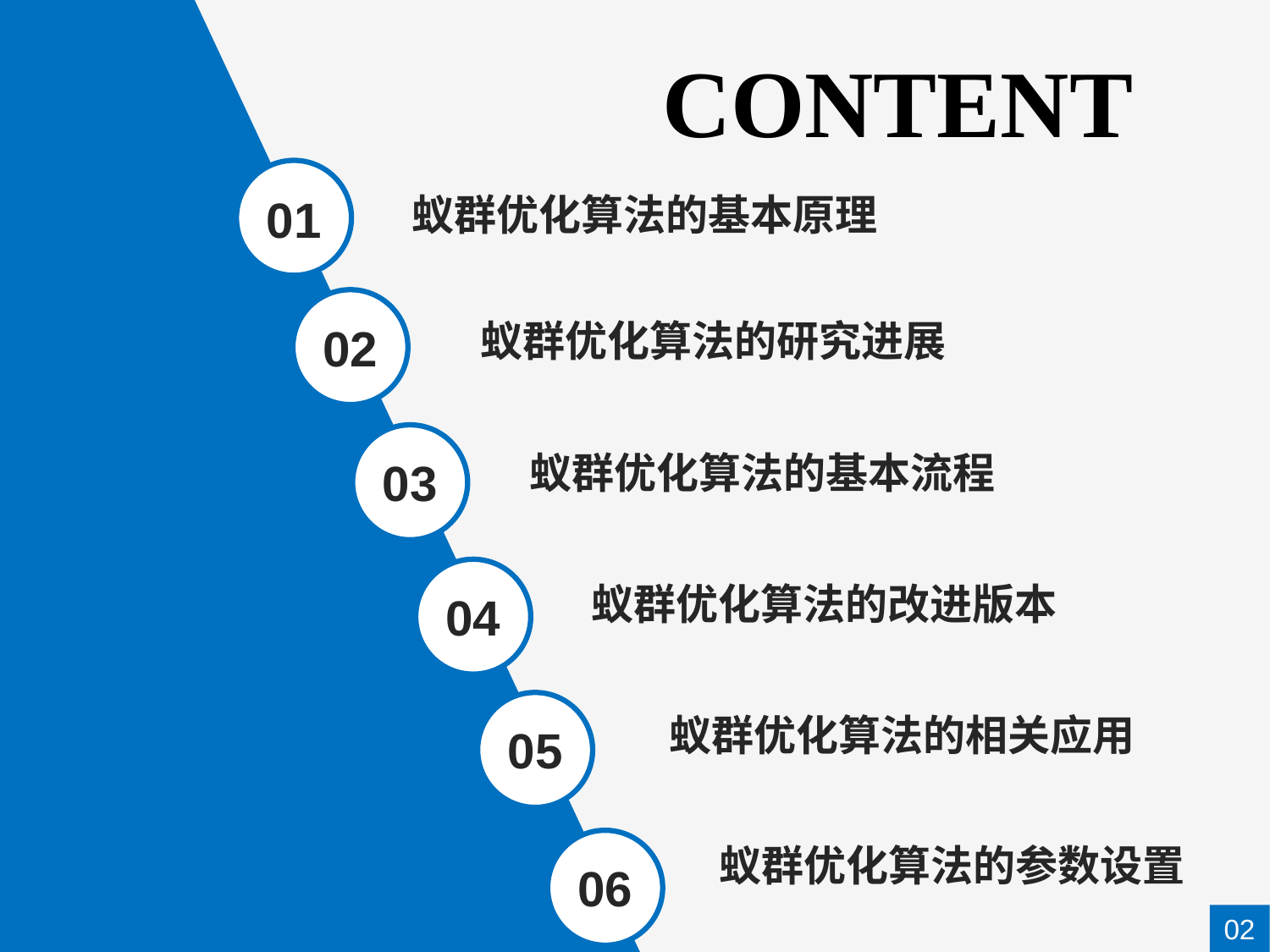

CONTENT

01
蚁群优化算法的基本原理

02
蚁群优化算法的研究进展

03
蚁群优化算法的基本流程

04
蚁群优化算法的改进版本

05
蚁群优化算法的相关应用

06
蚁群优化算法的参数设置
02